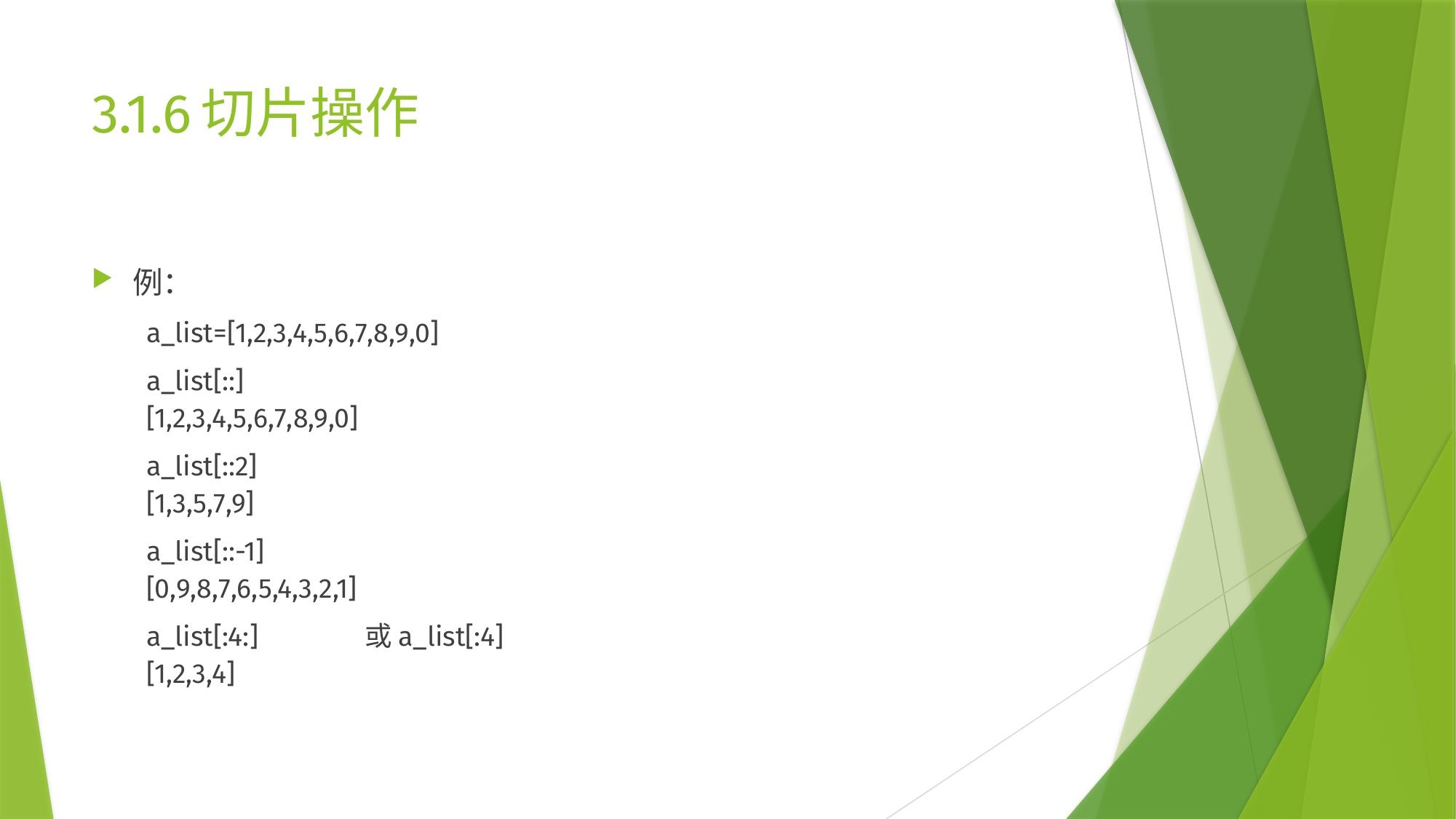

# 3.1.6	切片操作
例：
a_list=[1,2,3,4,5,6,7,8,9,0]
a_list[::]
[1,2,3,4,5,6,7,8,9,0]
a_list[::2]
[1,3,5,7,9]
a_list[::-1]
[0,9,8,7,6,5,4,3,2,1]
a_list[:4:]	或a_list[:4]
[1,2,3,4]